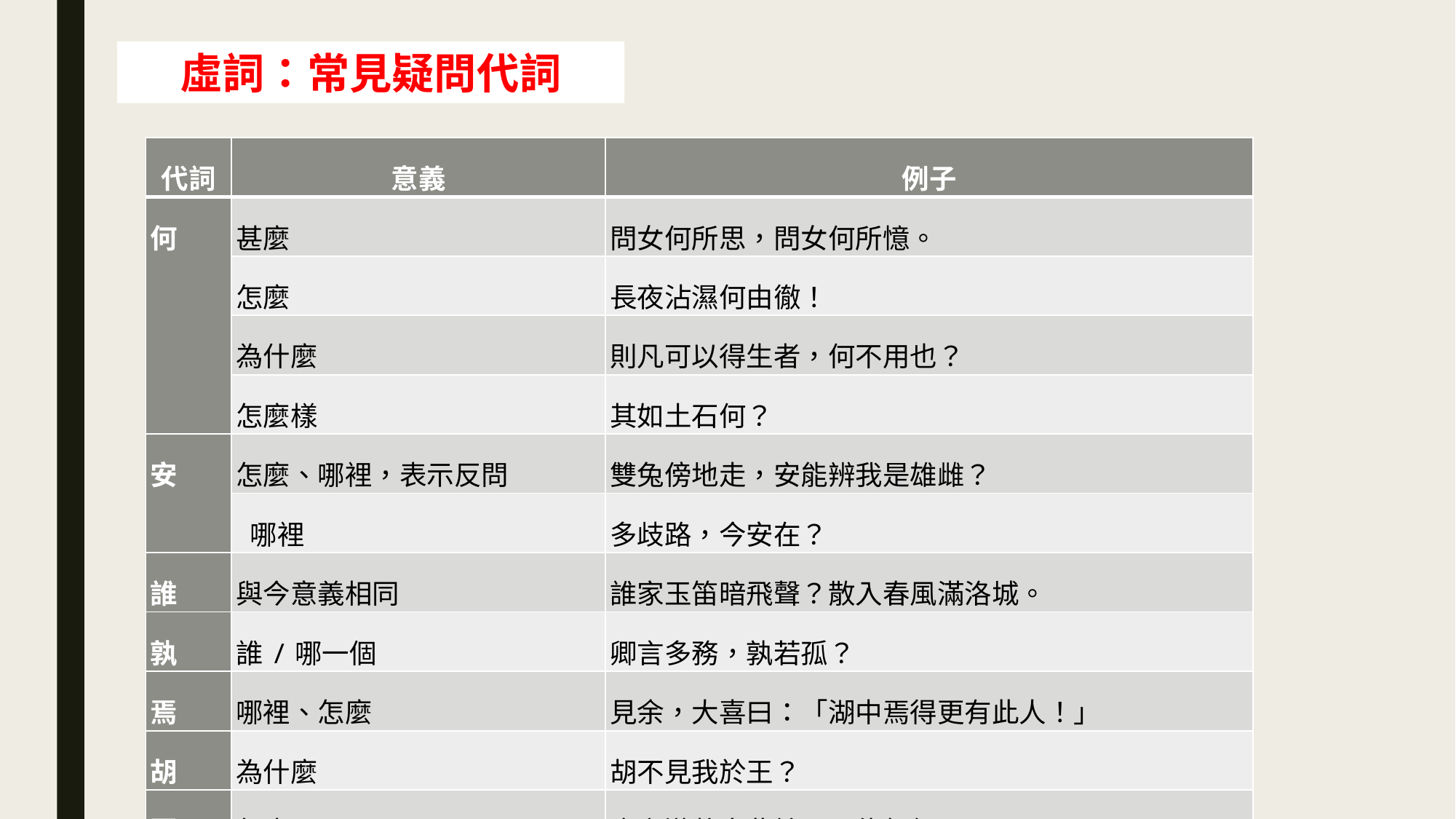

虛詞：常見疑問代詞
| 代詞 | 意義 | 例子 |
| --- | --- | --- |
| 何 | 甚麼 | 問女何所思，問女何所憶。 |
|  | 怎麼 | 長夜沾濕何由徹！ |
|  | 為什麼 | 則凡可以得生者，何不用也？ |
|  | 怎麼樣 | 其如土石何？ |
| 安 | 怎麼、哪裡，表示反問 | 雙兔傍地走，安能辨我是雄雌？ |
|  | 哪裡 | 多歧路，今安在？ |
| 誰 | 與今意義相同 | 誰家玉笛暗飛聲？散入春風滿洛城。 |
| 孰 | 誰/哪一個 | 卿言多務，孰若孤？ |
| 焉 | 哪裡、怎麼 | 見余，大喜曰：「湖中焉得更有此人！」 |
| 胡 | 為什麼 | 胡不見我於王？ |
| 惡 | 怎麼 | 余之遊將自此始，惡能無紀？ |